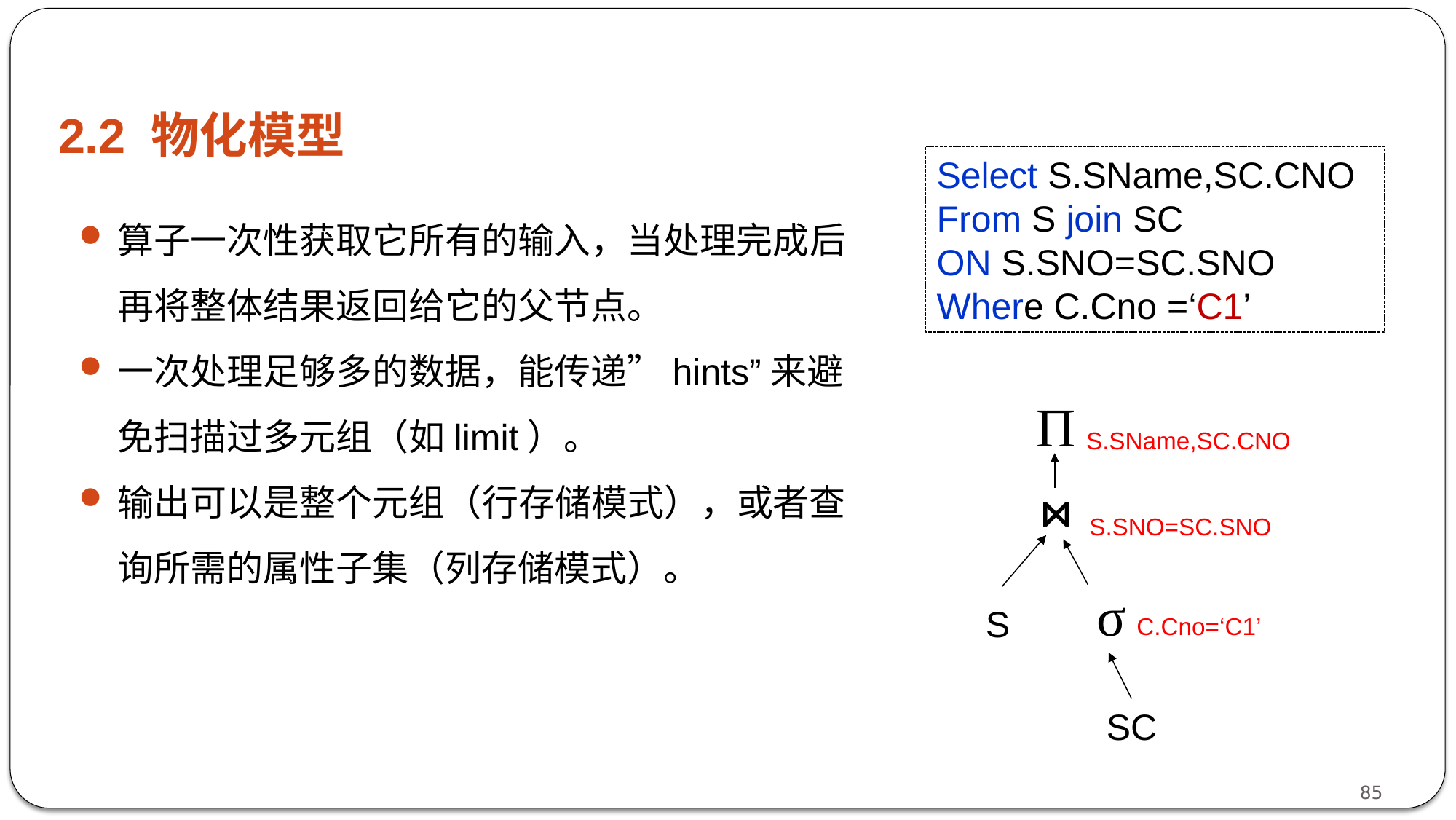

# 2.2 物化模型
Select S.SName,SC.CNO
From S join SC
ON S.SNO=SC.SNO
Where C.Cno =‘C1’
算子一次性获取它所有的输入，当处理完成后再将整体结果返回给它的父节点。
一次处理足够多的数据，能传递”hints”来避免扫描过多元组（如limit）。
输出可以是整个元组（行存储模式），或者查询所需的属性子集（列存储模式）。

Π
S.SName,SC.CNO
⋈
S.SNO=SC.SNO
σ

S

C.Cno=‘C1’

SC
85